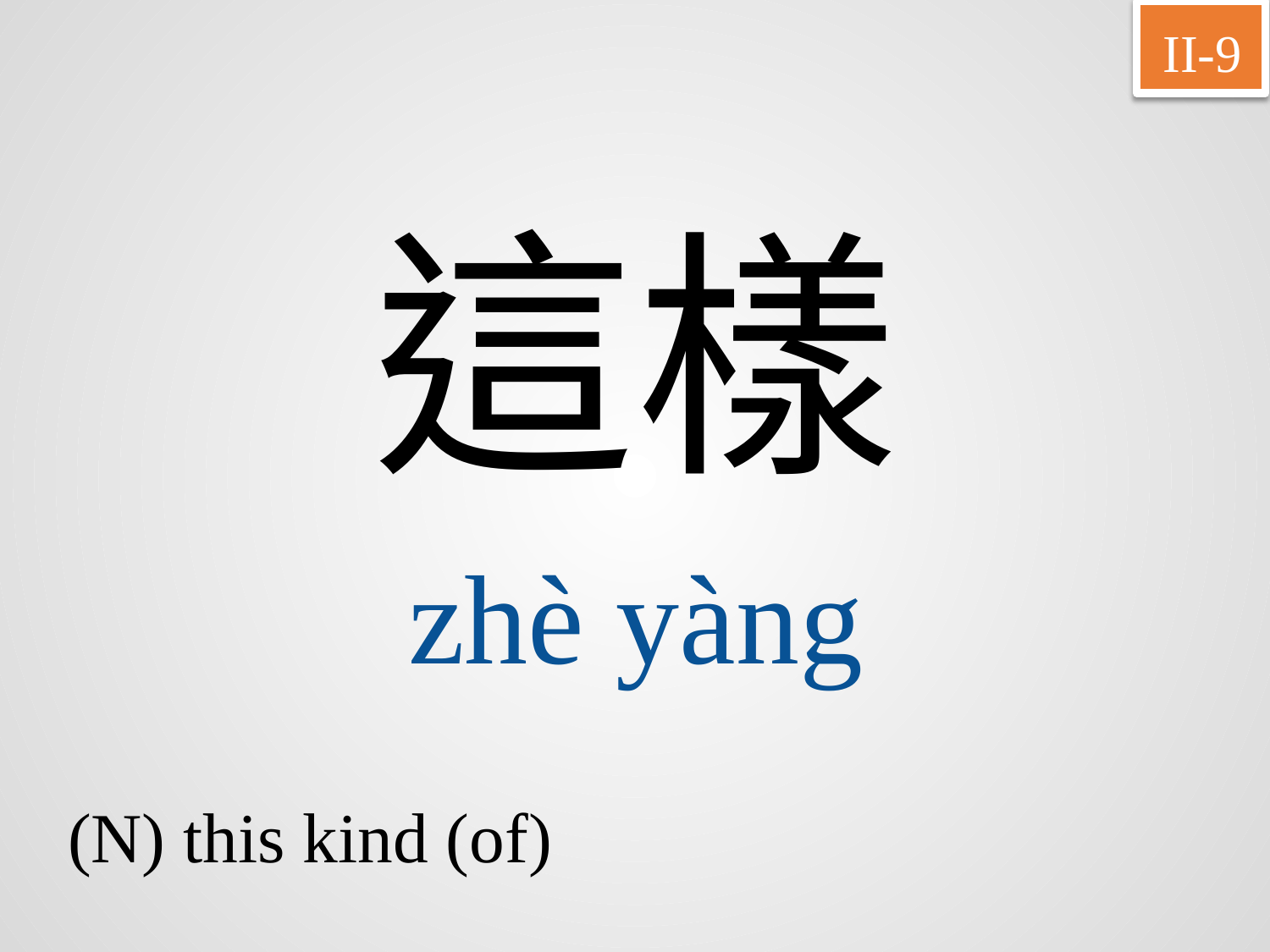

II-9

這樣
zhè	yàng
(N) this kind (of)